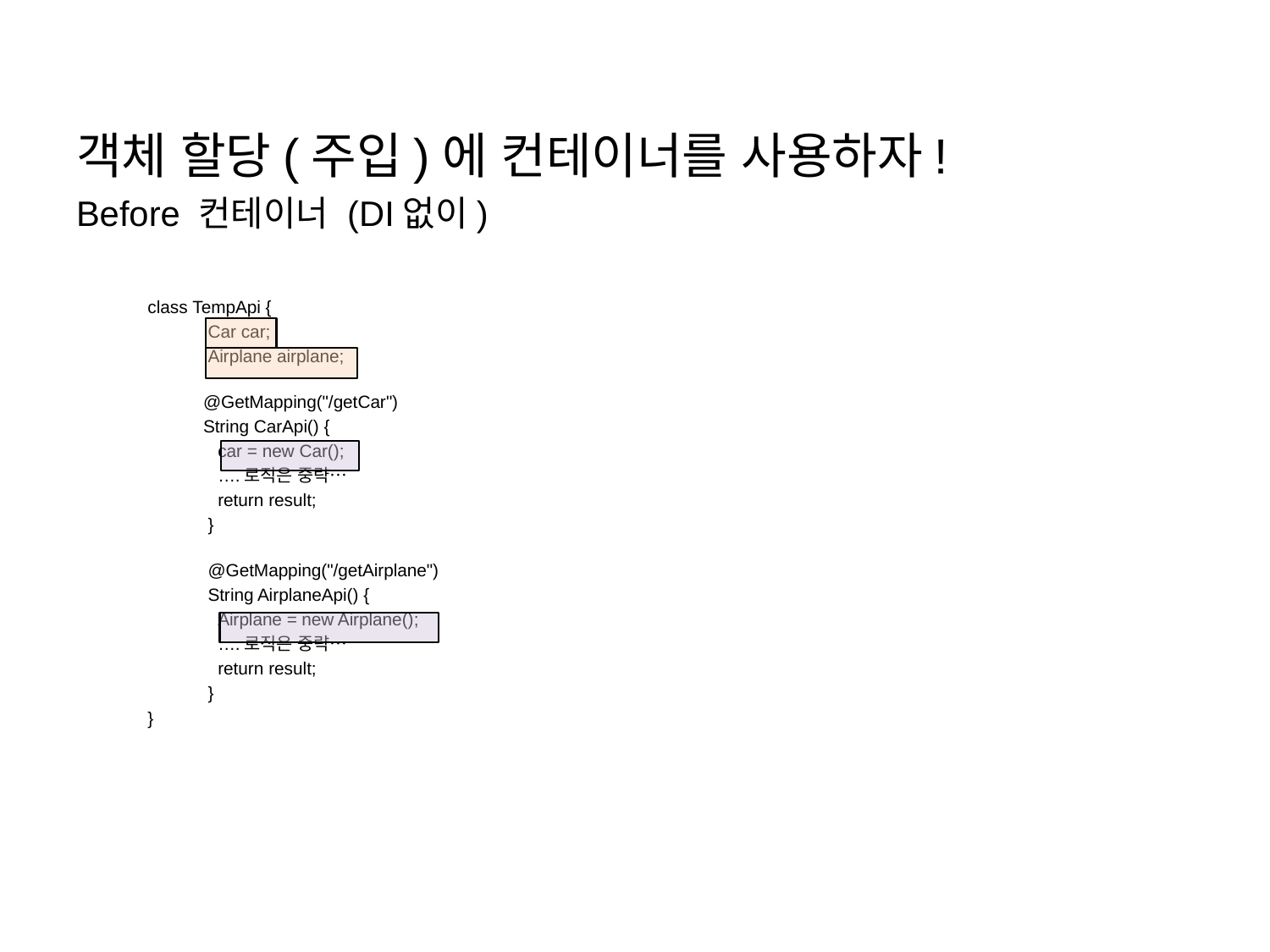

객체 할당(주입)에 컨테이너를 사용하자!
Before 컨테이너 (DI없이)

class TempApi {
 Car car;
 Airplane airplane;
@GetMapping("/getCar")
String CarApi() {
   car = new Car();
   ….로직은 중략…
   return result;
 }
 @GetMapping("/getAirplane")
 String AirplaneApi() {
   Airplane = new Airplane();
   ….로직은 중략…
   return result;
 }
}